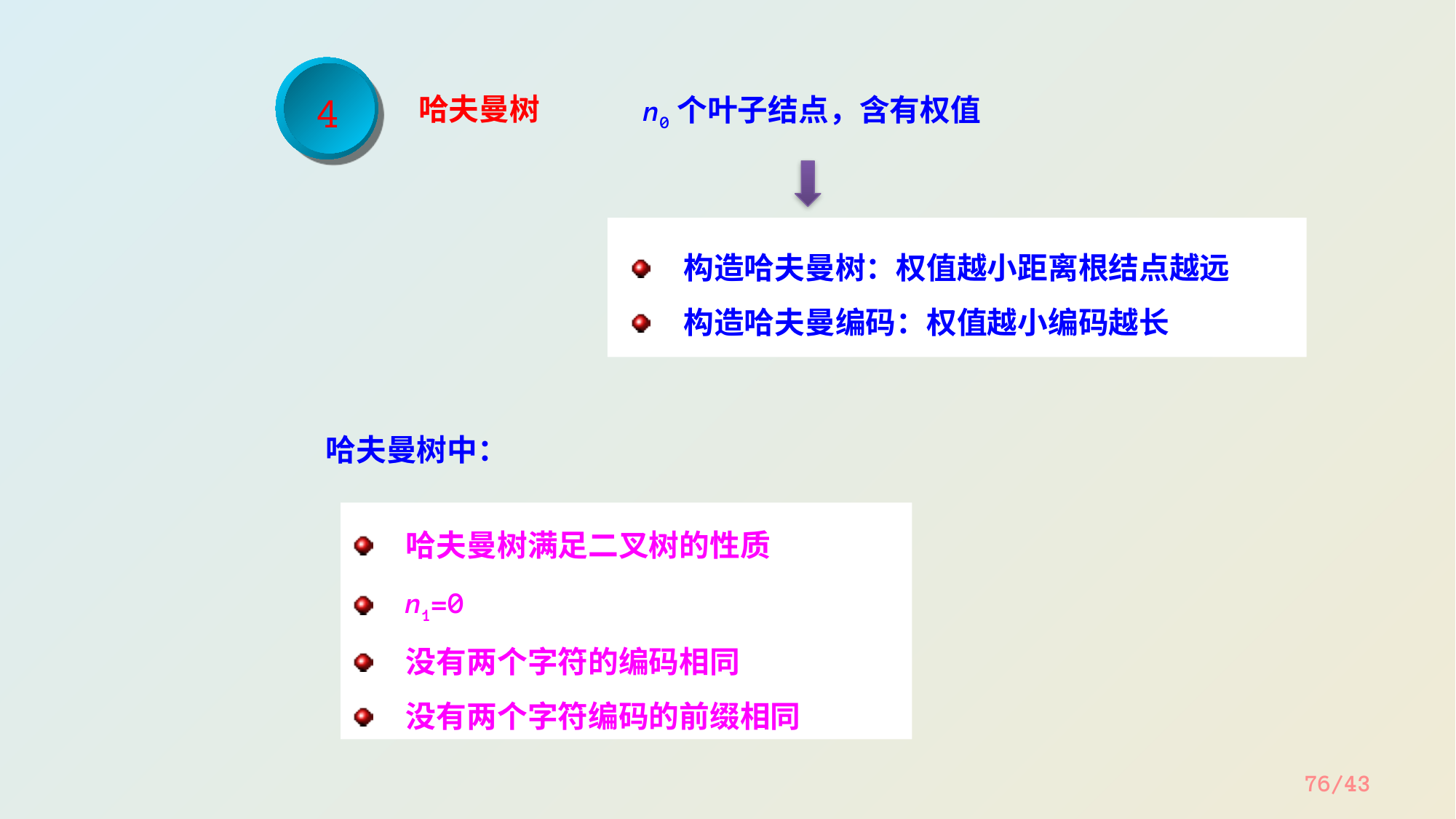

4
  哈夫曼树
n0个叶子结点，含有权值

构造哈夫曼树：权值越小距离根结点越远
构造哈夫曼编码：权值越小编码越长
哈夫曼树中：
哈夫曼树满足二叉树的性质
n1=0
没有两个字符的编码相同
没有两个字符编码的前缀相同
76/43